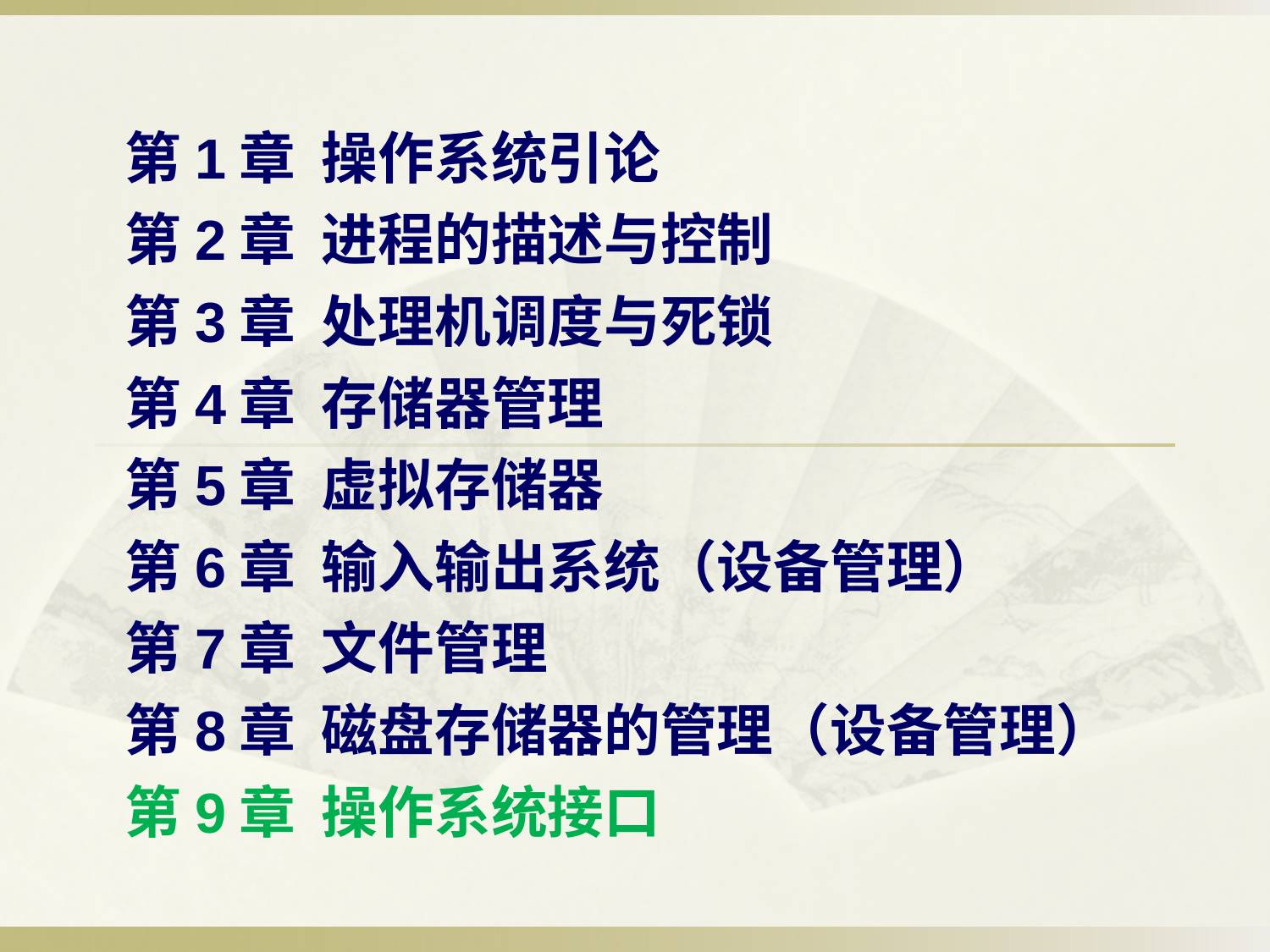

第1章  操作系统引论
第2章  进程的描述与控制
第3章  处理机调度与死锁
第4章  存储器管理
第5章  虚拟存储器
第6章  输入输出系统（设备管理）
第7章  文件管理
第8章  磁盘存储器的管理（设备管理）
第9章  操作系统接口